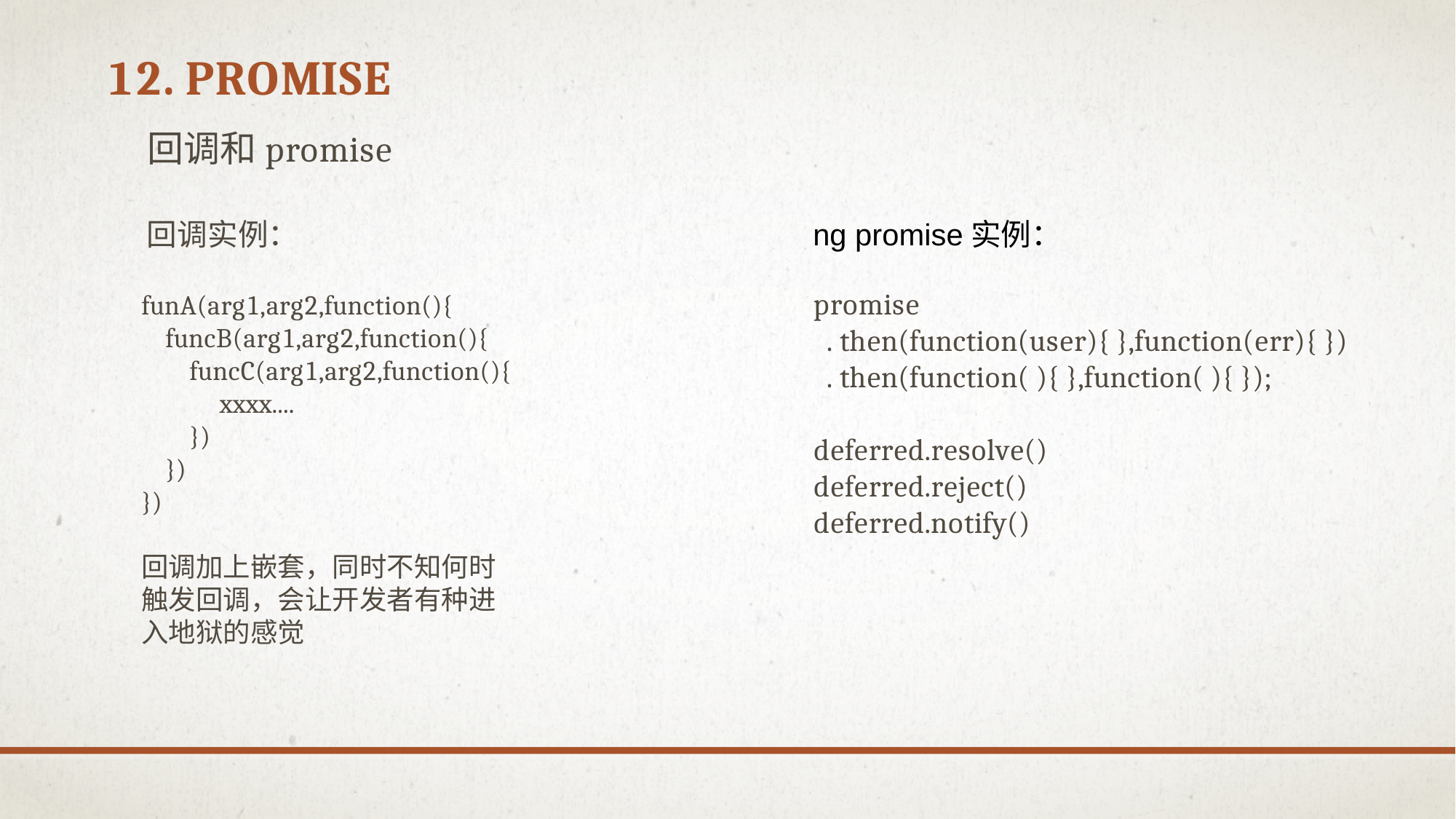

# 12. promise
回调和promise
回调实例：

funA(arg1,arg2,function(){
    funcB(arg1,arg2,function(){
        funcC(arg1,arg2,function(){
             xxxx....
        })
    })
})

回调加上嵌套，同时不知何时触发回调，会让开发者有种进入地狱的感觉
ng promise实例：

promise
  . then(function(user){ },function(err){ })
  . then(function( ){ },function( ){ });

deferred.resolve()
deferred.reject()
deferred.notify()